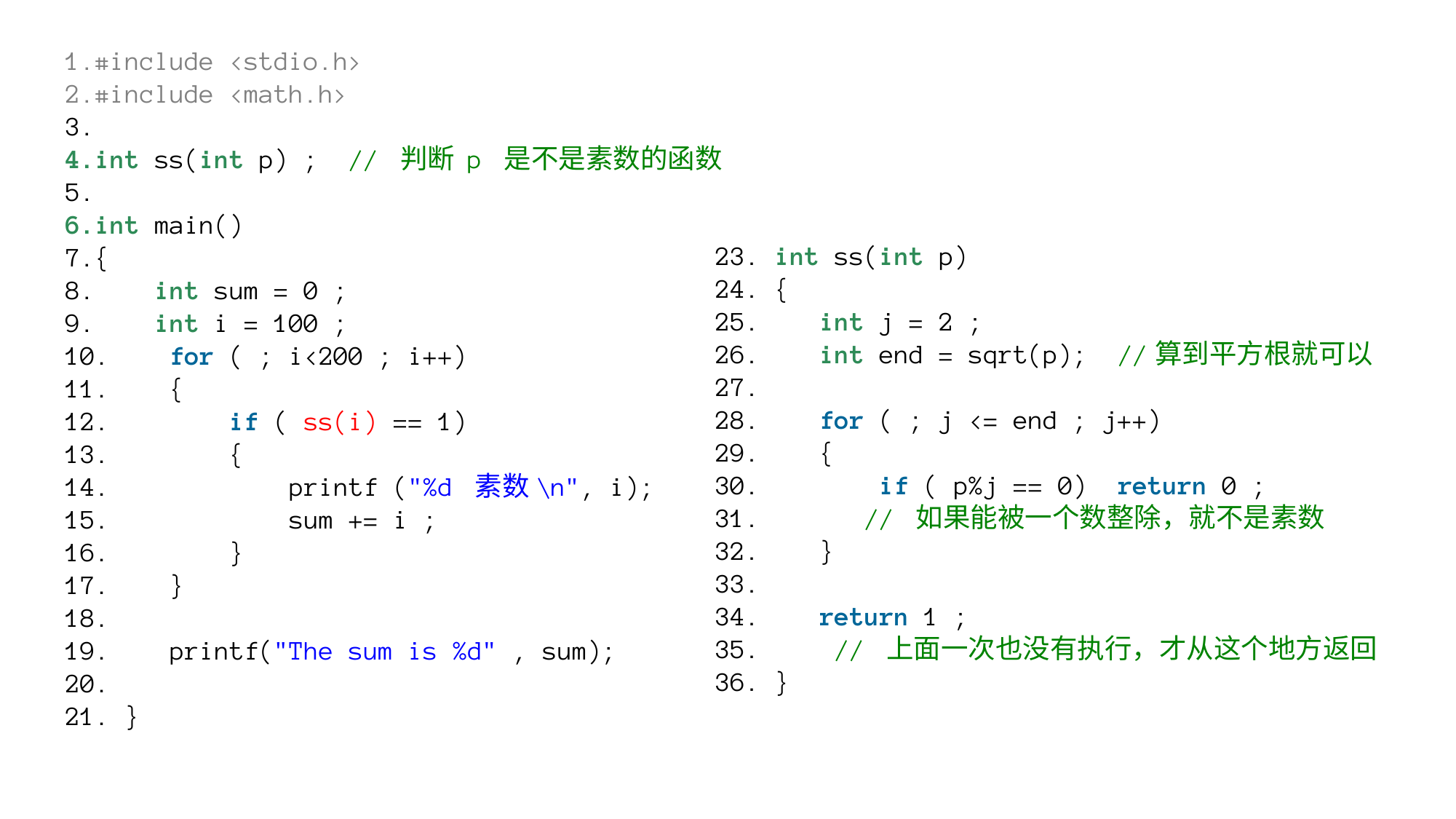

#include <stdio.h>
#include <math.h>

int ss(int p) ;  // 判断 p 是不是素数的函数

int main()
{
    int sum = 0 ;
    int i = 100 ;
    for ( ; i<200 ; i++)
    {
        if ( ss(i) == 1)
        {
            printf ("%d 素数\n", i);
            sum += i ;
        }
    }

    printf("The sum is %d" , sum);

 }
 int ss(int p)
 {
    int j = 2 ;
    int end = sqrt(p);  //算到平方根就可以

    for ( ; j <= end ; j++)
    {
        if ( p%j == 0)  return 0 ;
       // 如果能被一个数整除，就不是素数
    }

    return 1 ;
     // 上面一次也没有执行，才从这个地方返回
 }